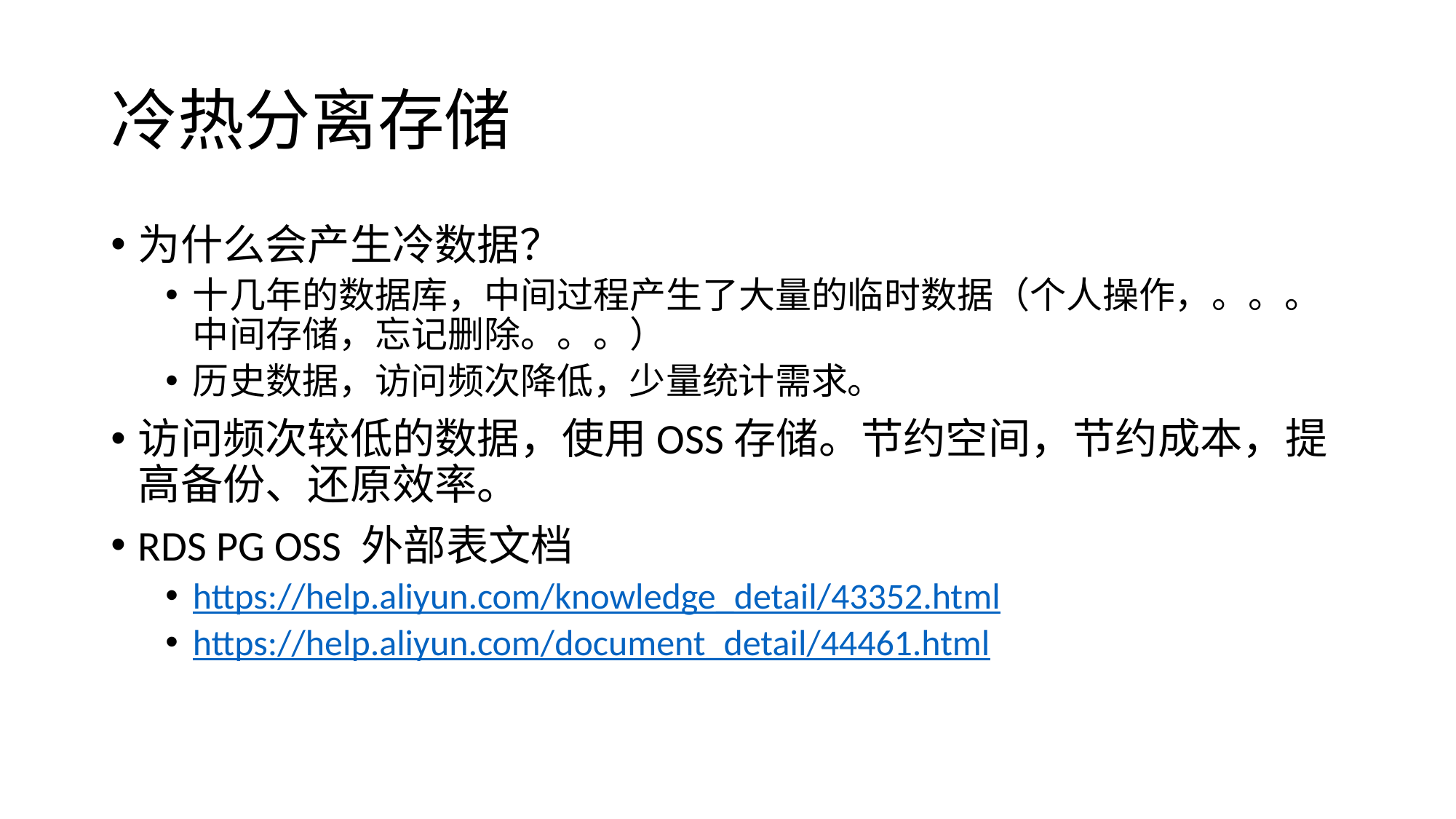

# 冷热分离存储
为什么会产生冷数据？
十几年的数据库，中间过程产生了大量的临时数据（个人操作，。。。中间存储，忘记删除。。。）
历史数据，访问频次降低，少量统计需求。
访问频次较低的数据，使用OSS存储。节约空间，节约成本，提高备份、还原效率。
RDS PG OSS 外部表文档
https://help.aliyun.com/knowledge_detail/43352.html
https://help.aliyun.com/document_detail/44461.html